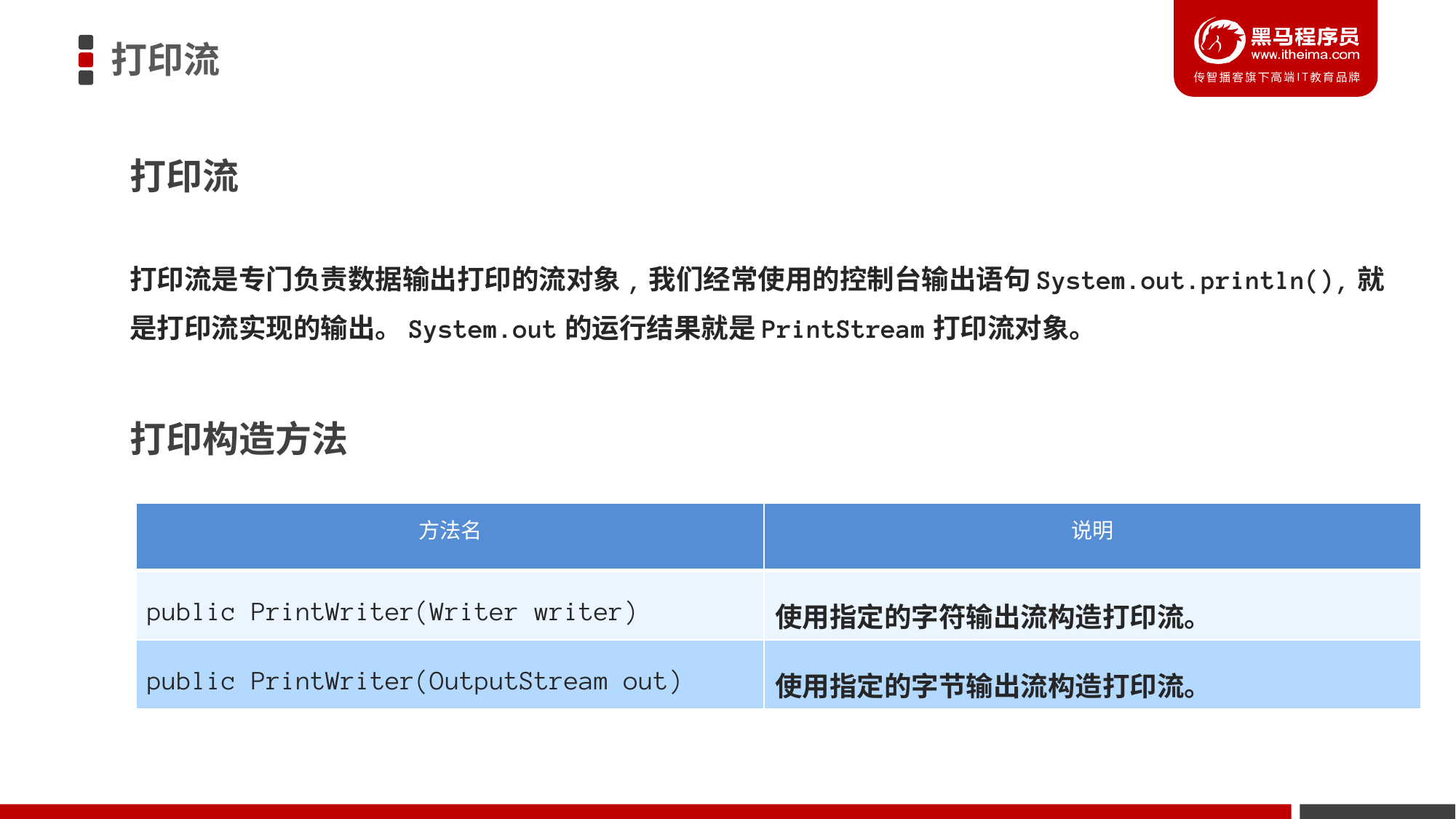

打印流
打印流
打印流是专门负责数据输出打印的流对象,我们经常使用的控制台输出语句System.out.println(),就是打印流实现的输出。System.out的运行结果就是PrintStream打印流对象。
打印构造方法
| 方法名 | 说明 |
| --- | --- |
| public PrintWriter(Writer writer) | 使用指定的字符输出流构造打印流。 |
| public PrintWriter(OutputStream out) | 使用指定的字节输出流构造打印流。 |